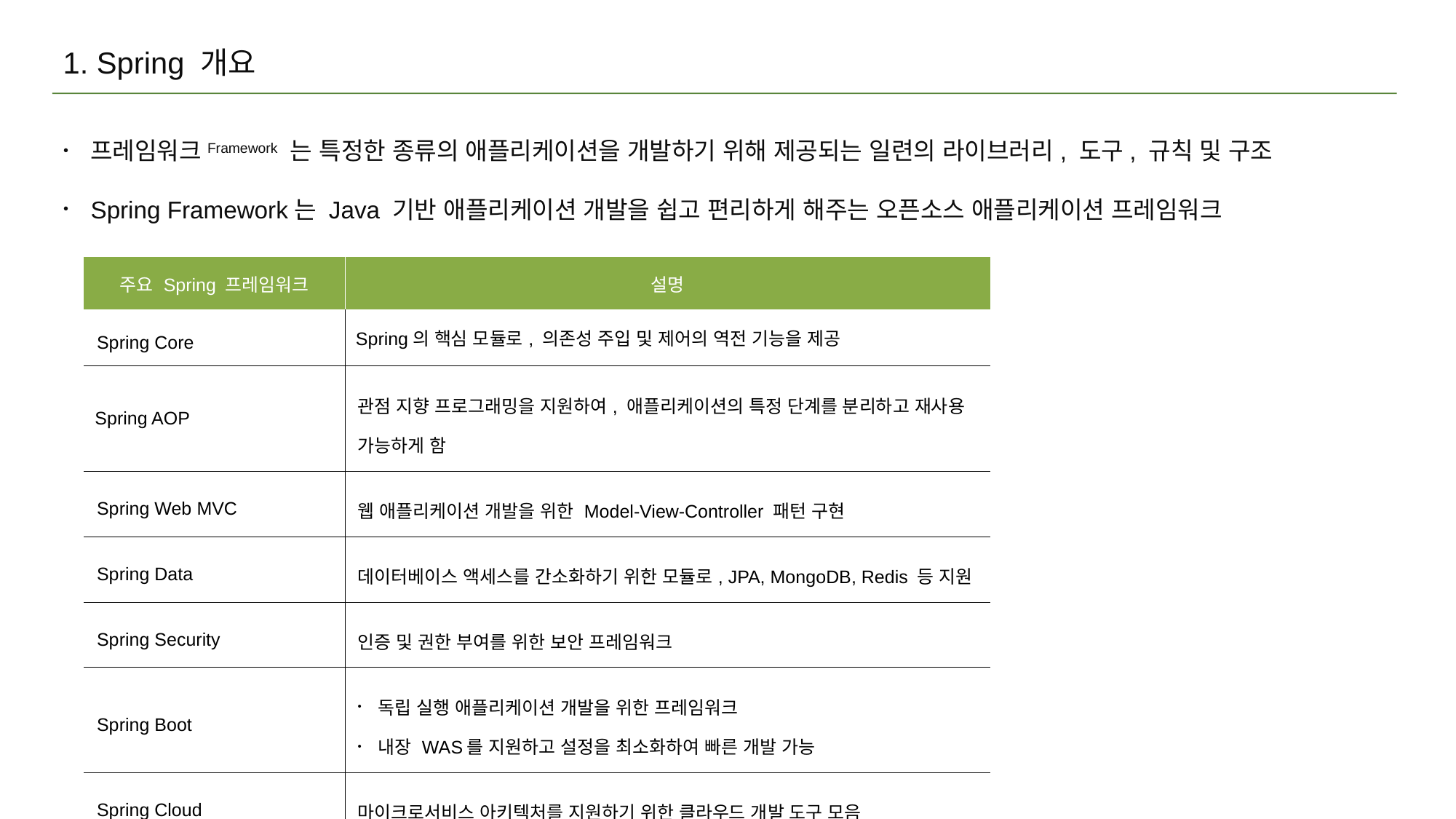

# 1. Spring 개요
프레임워크Framework 는 특정한 종류의 애플리케이션을 개발하기 위해 제공되는 일련의 라이브러리, 도구, 규칙 및 구조
Spring Framework는 Java 기반 애플리케이션 개발을 쉽고 편리하게 해주는 오픈소스 애플리케이션 프레임워크
| 주요 Spring 프레임워크 | 설명 |
| --- | --- |
| Spring Core | Spring의 핵심 모듈로, 의존성 주입 및 제어의 역전 기능을 제공 |
| Spring AOP | 관점 지향 프로그래밍을 지원하여, 애플리케이션의 특정 단계를 분리하고 재사용 가능하게 함 |
| Spring Web MVC | 웹 애플리케이션 개발을 위한 Model-View-Controller 패턴 구현 |
| Spring Data | 데이터베이스 액세스를 간소화하기 위한 모듈로, JPA, MongoDB, Redis 등 지원 |
| Spring Security | 인증 및 권한 부여를 위한 보안 프레임워크 |
| Spring Boot | 독립 실행 애플리케이션 개발을 위한 프레임워크 내장 WAS를 지원하고 설정을 최소화하여 빠른 개발 가능 |
| Spring Cloud | 마이크로서비스 아키텍처를 지원하기 위한 클라우드 개발 도구 모음 |